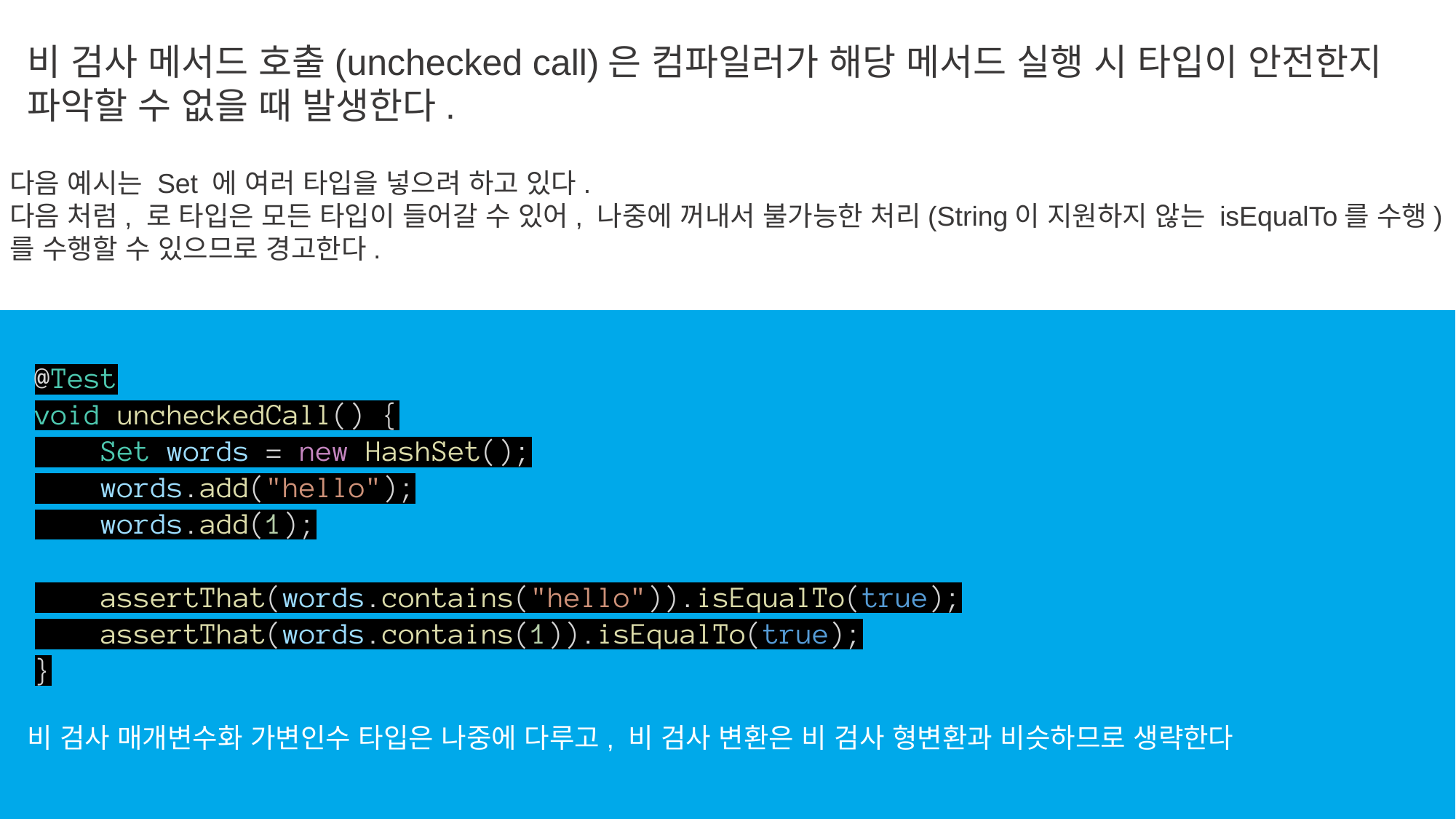

비 검사 메서드 호출(unchecked call)은 컴파일러가 해당 메서드 실행 시 타입이 안전한지
파악할 수 없을 때 발생한다.
다음 예시는 Set 에 여러 타입을 넣으려 하고 있다.
다음 처럼, 로 타입은 모든 타입이 들어갈 수 있어, 나중에 꺼내서 불가능한 처리(String이 지원하지 않는 isEqualTo를 수행)
를 수행할 수 있으므로 경고한다.

@Test
void uncheckedCall() {
    Set words = new HashSet();
    words.add("hello");
    words.add(1);
    assertThat(words.contains("hello")).isEqualTo(true);
    assertThat(words.contains(1)).isEqualTo(true);
}
비 검사 매개변수화 가변인수 타입은 나중에 다루고, 비 검사 변환은 비 검사 형변환과 비슷하므로 생략한다